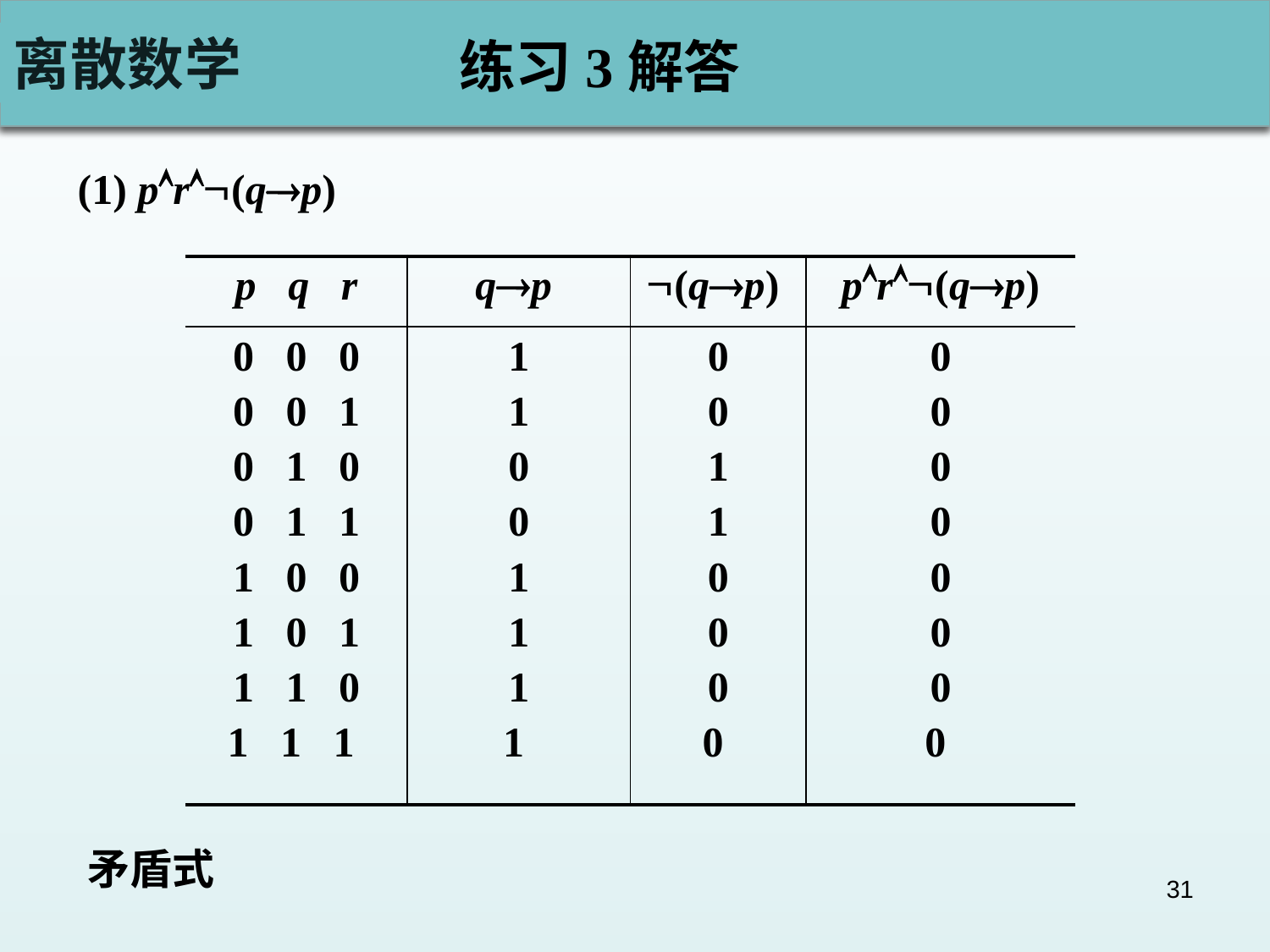

# 练习3解答
(1) p∧r∧¬(q→p)
| p q r | q→p | ¬(q→p) | p∧r∧¬(q→p) |
| --- | --- | --- | --- |
| 0 0 0 0 0 1 0 1 0 0 1 1 1 0 0 1 0 1 1 1 0 1 1 1 | 1 1 0 0 1 1 1 1 | 0 0 1 1 0 0 0 0 | 0 0 0 0 0 0 0 0 |
矛盾式
31